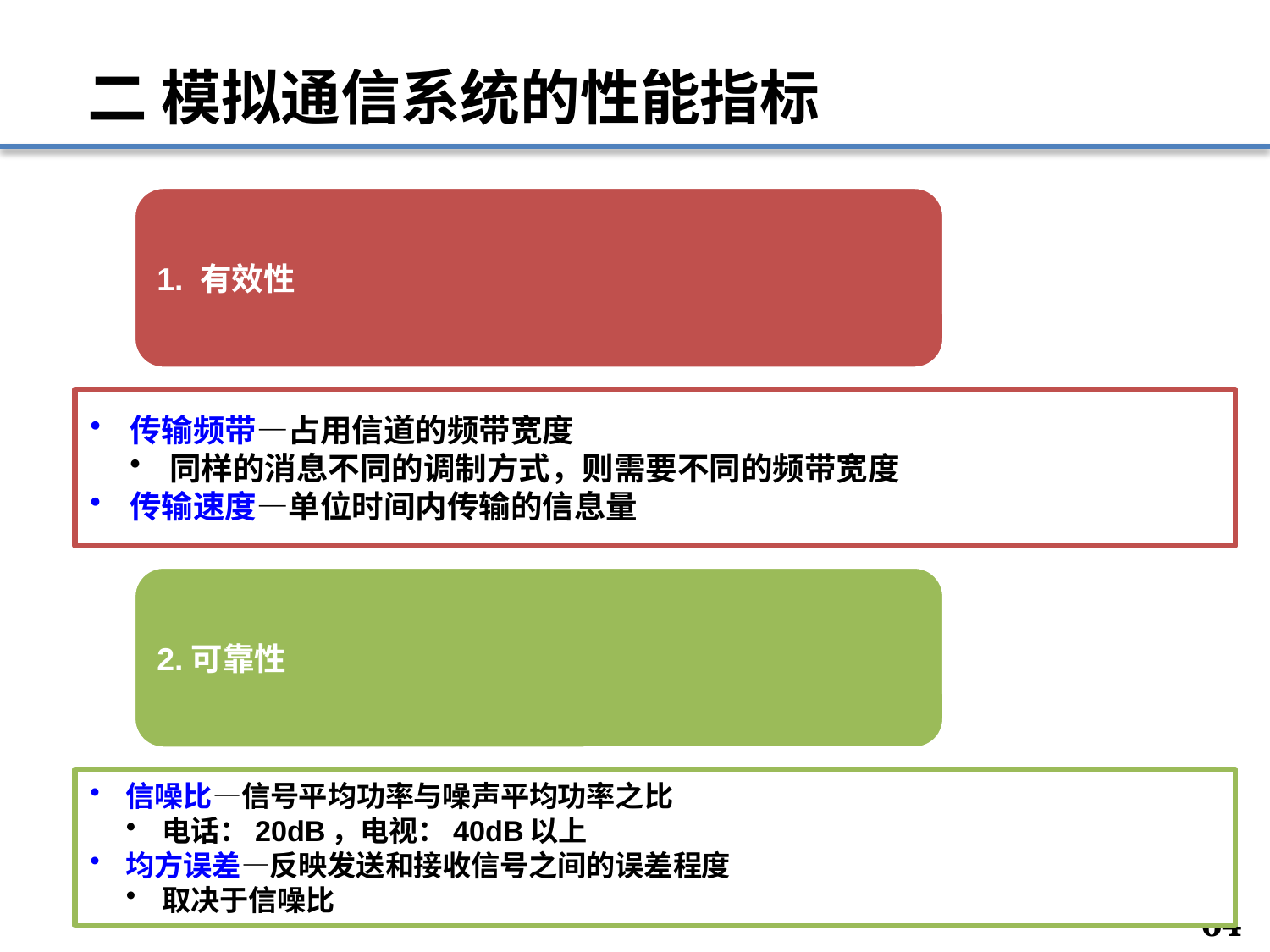

# 二 模拟通信系统的性能指标
1. 有效性
传输频带—占用信道的频带宽度
同样的消息不同的调制方式，则需要不同的频带宽度
传输速度—单位时间内传输的信息量
2.可靠性
信噪比—信号平均功率与噪声平均功率之比
电话：20dB，电视：40dB以上
均方误差—反映发送和接收信号之间的误差程度
取决于信噪比
64